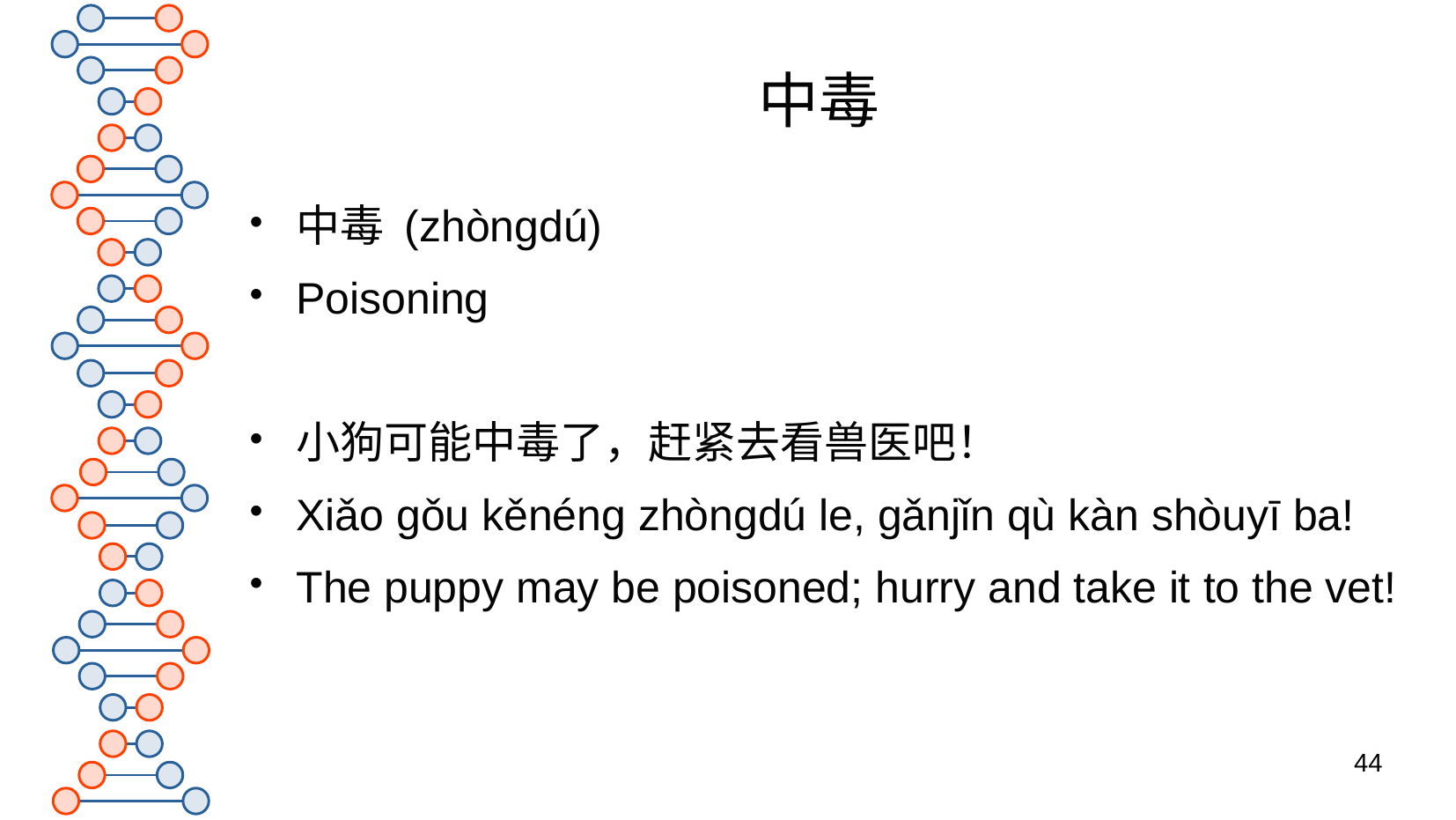

# 中毒
中毒 (zhòngdú)
Poisoning

小狗可能中毒了，赶紧去看兽医吧！
Xiǎo gǒu kěnéng zhòngdú le, gǎnjǐn qù kàn shòuyī ba!
The puppy may be poisoned; hurry and take it to the vet!

44